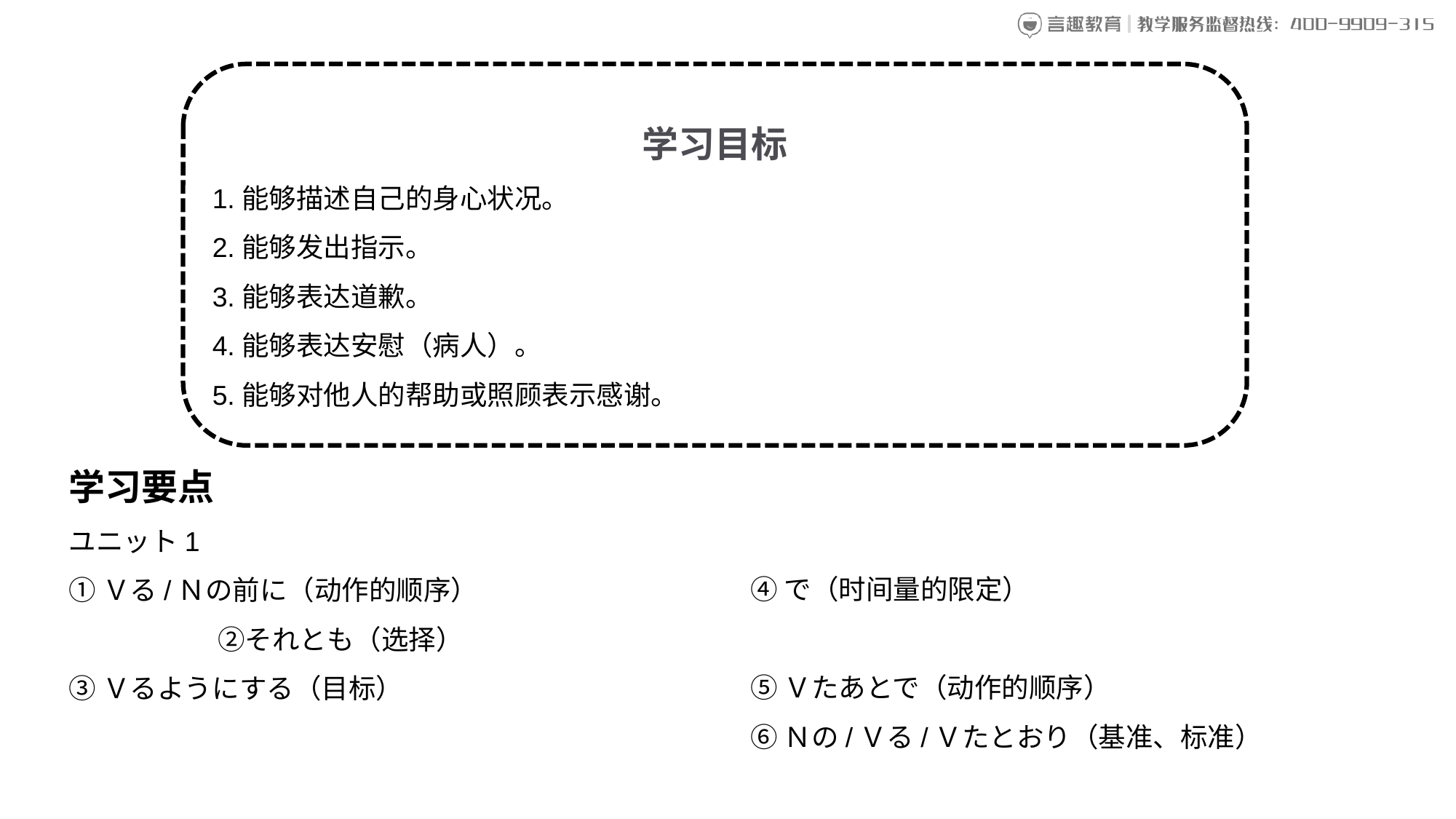

学习目标
1.能够描述自己的身心状况。
2.能够发出指示。
3.能够表达道歉。
4.能够表达安慰（病人）。
5.能够对他人的帮助或照顾表示感谢。
学习要点
ユニット1
①Ｖる/Ｎの前に（动作的顺序）　　　　　　　　　　　  ➁それとも（选择）
③Ｖるようにする（目标）

④で（时间量的限定）
⑤Ｖたあとで（动作的顺序）
⑥Ｎの/Ｖる/Ｖたとおり（基准、标准）